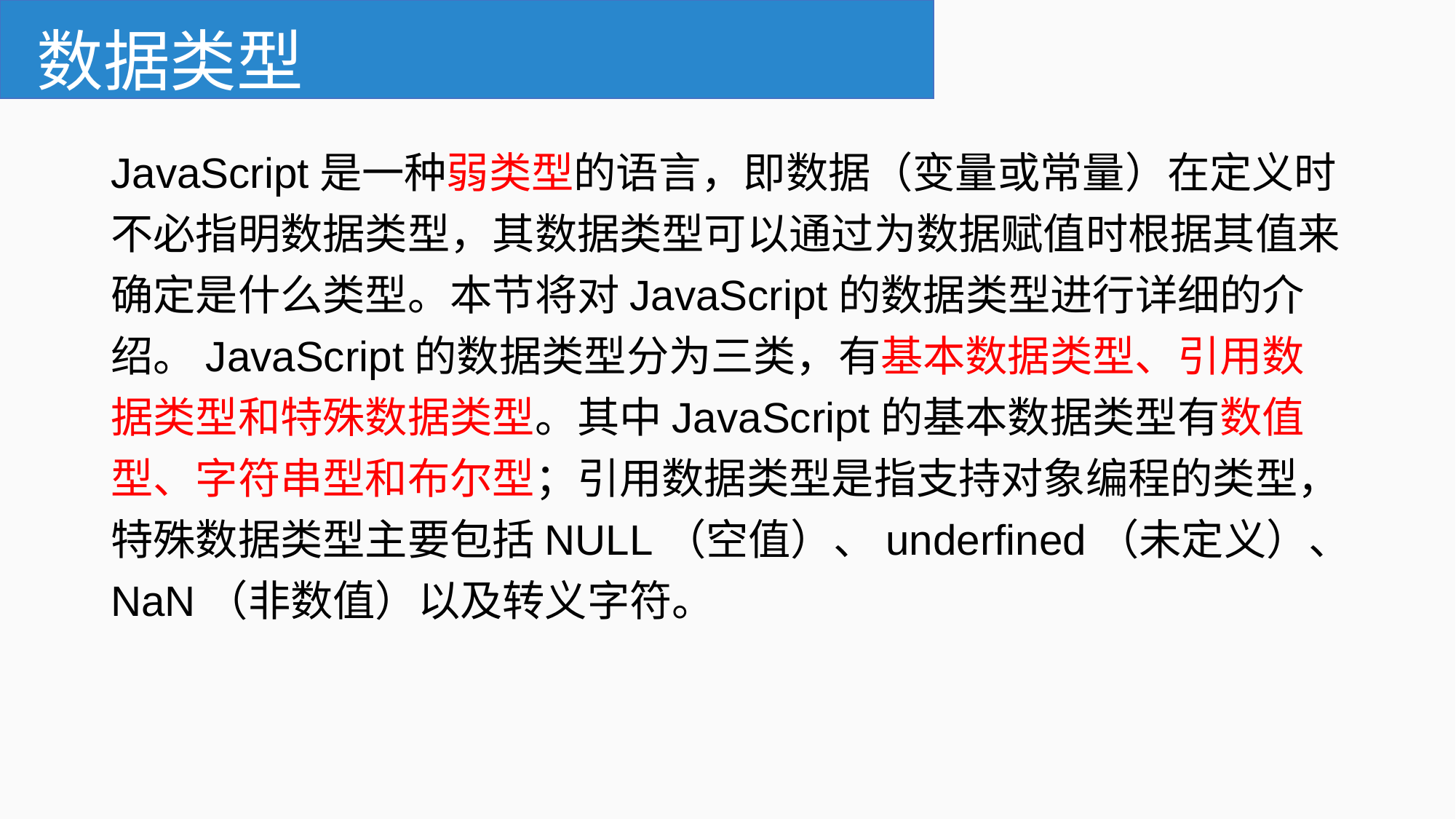

# 数据类型
JavaScript是一种弱类型的语言，即数据（变量或常量）在定义时不必指明数据类型，其数据类型可以通过为数据赋值时根据其值来确定是什么类型。本节将对JavaScript的数据类型进行详细的介绍。JavaScript的数据类型分为三类，有基本数据类型、引用数据类型和特殊数据类型。其中JavaScript的基本数据类型有数值型、字符串型和布尔型；引用数据类型是指支持对象编程的类型，特殊数据类型主要包括NULL（空值）、underfined（未定义）、NaN（非数值）以及转义字符。